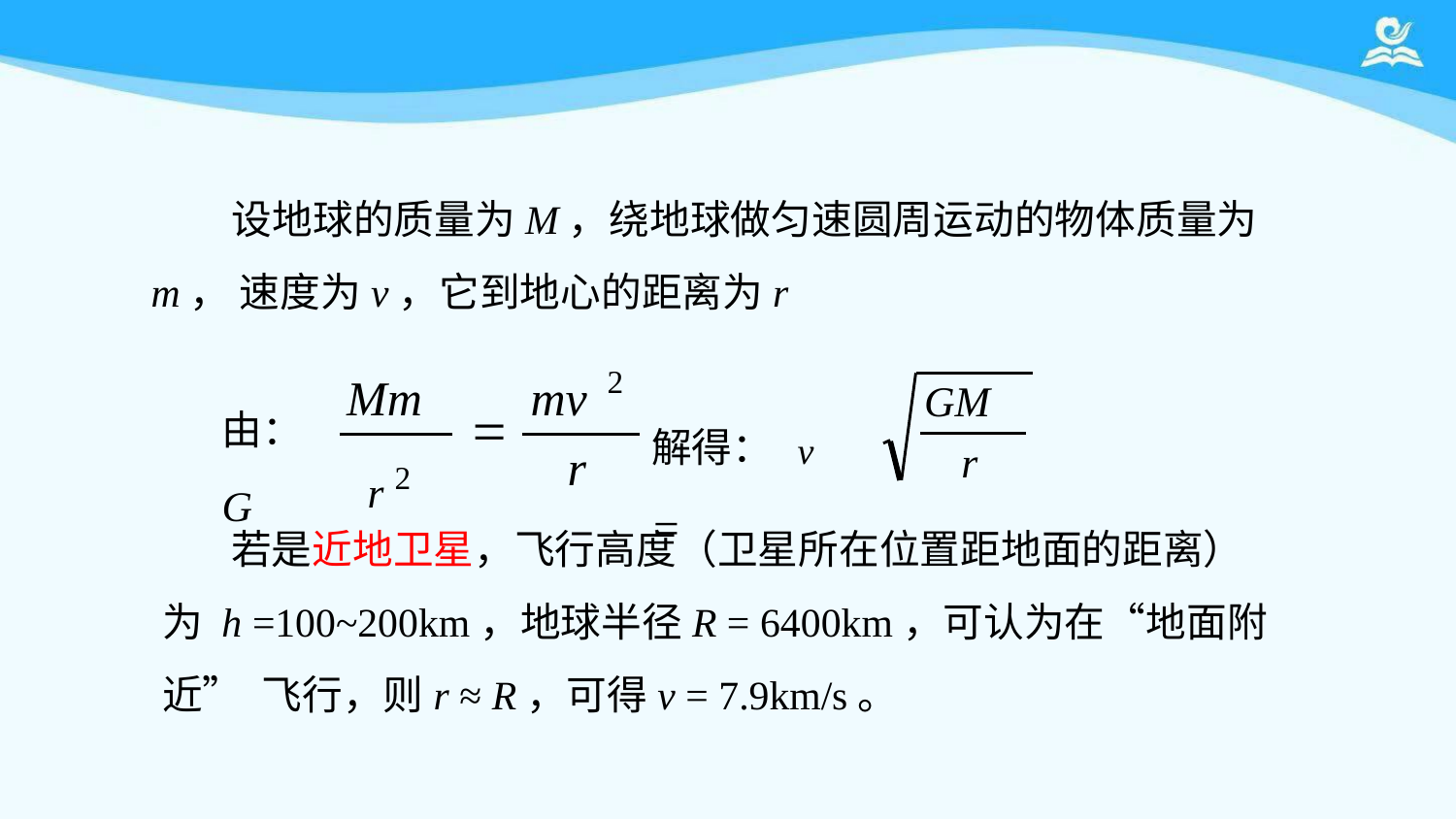

设地球的质量为M，绕地球做匀速圆周运动的物体质量为m， 速度为v，它到地心的距离为r
2
Mm	mv
GM

=
解得：	v	=
由：G
r 2
r

r

若是近地卫星，飞行高度（卫星所在位置距地面的距离）
为 h =100~200km，地球半径R = 6400km，可认为在“地面附近”  飞行，则r ≈ R，可得v = 7.9km/s。